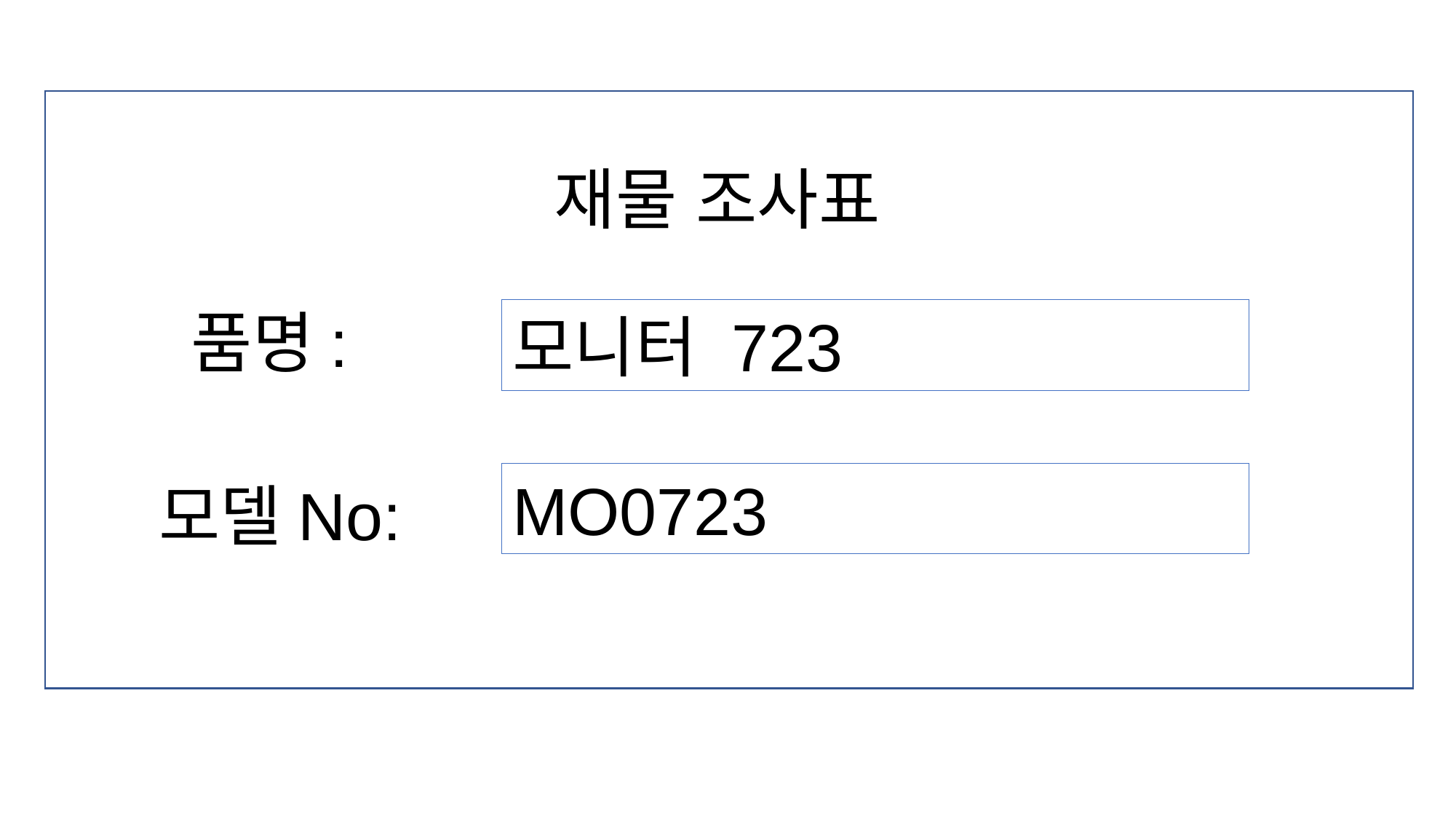

재물 조사표
품명:
모니터 723
MO0723
모델No: